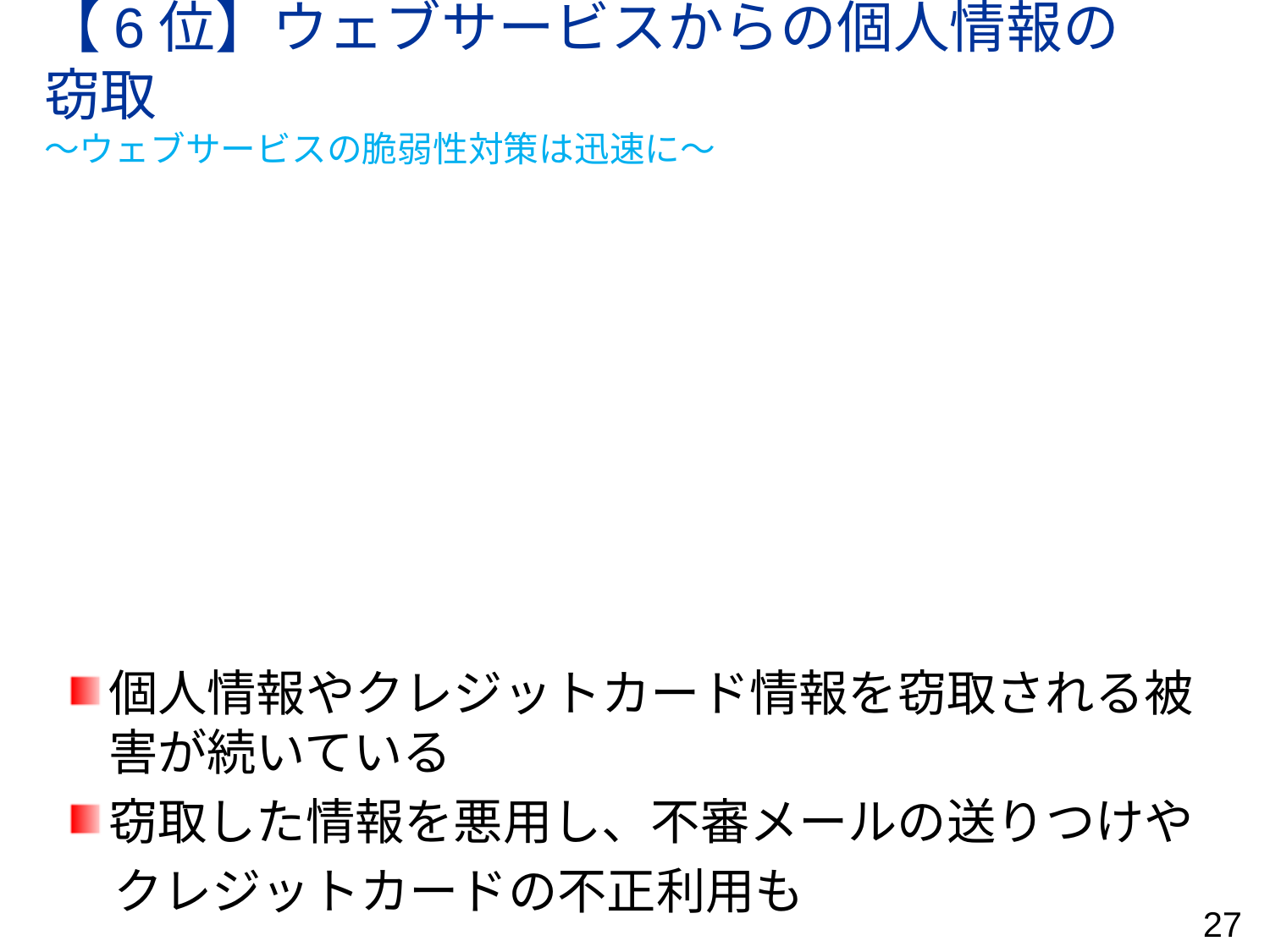

# 【6位】ウェブサービスからの個人情報の窃取 ～ウェブサービスの脆弱性対策は迅速に～
個人情報やクレジットカード情報を窃取される被害が続いている
窃取した情報を悪用し、不審メールの送りつけや
   クレジットカードの不正利用も
27